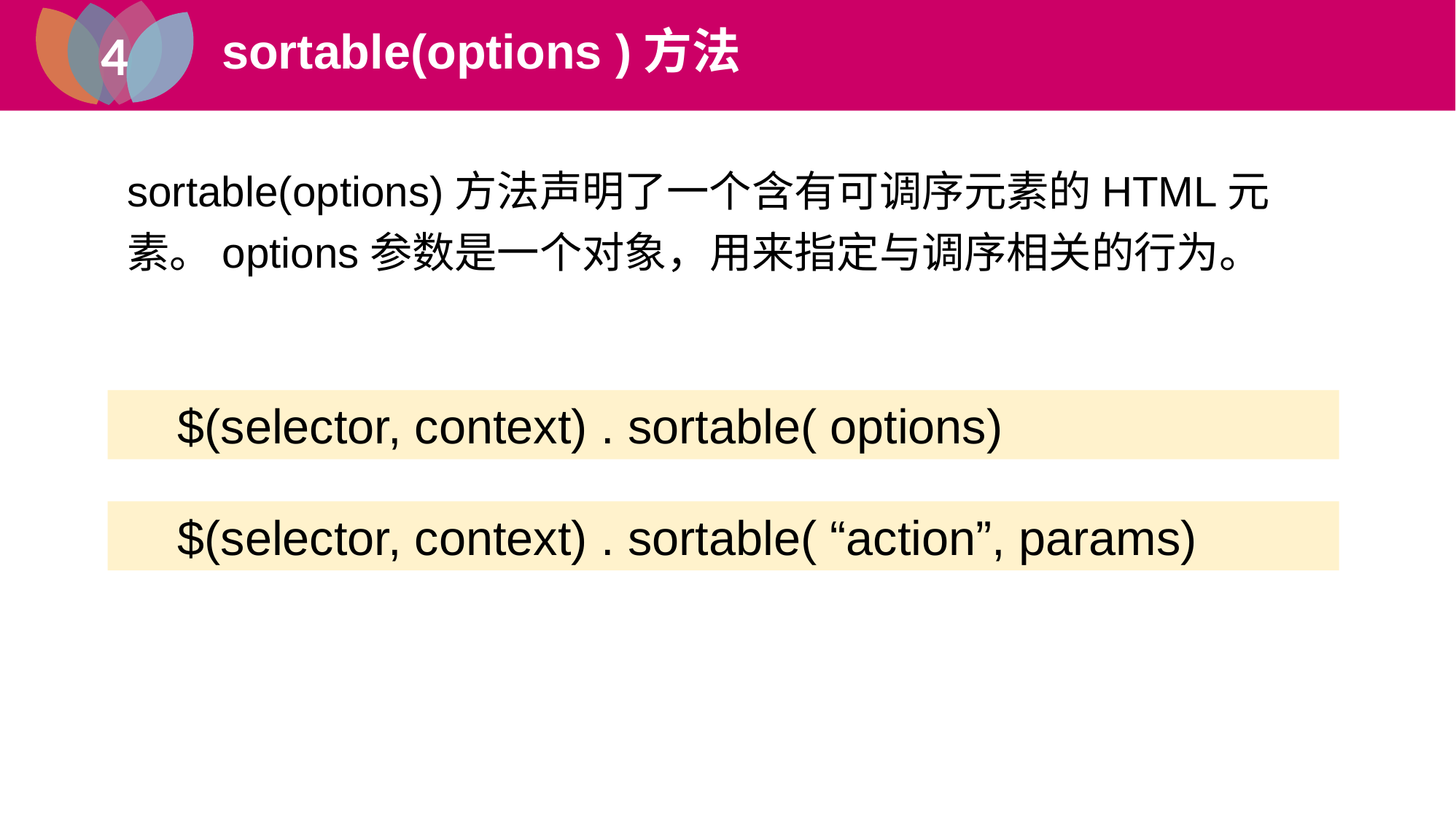

4
sortable(options )方法
1
jQuery UI
sortable(options)方法声明了一个含有可调序元素的HTML元素。options参数是一个对象，用来指定与调序相关的行为。
     $(selector, context) . sortable( options)
     $(selector, context) . sortable( “action”, params)